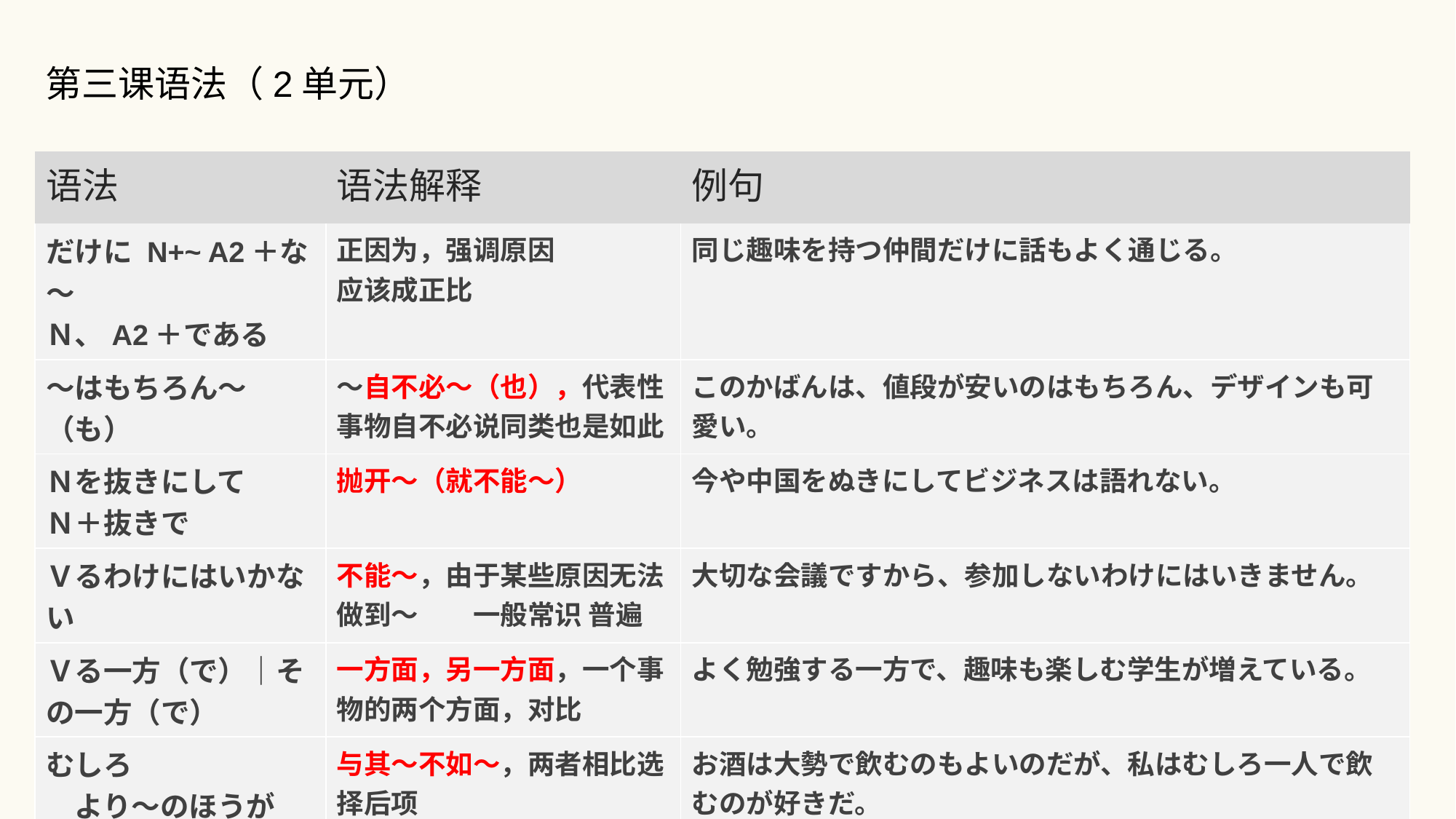

第三课语法（2单元）
| 语法 | 语法解释 | 例句 |
| --- | --- | --- |
| だけに N+~ A2＋な～ Ｎ、A2＋である | 正因为，强调原因 应该成正比 | 同じ趣味を持つ仲間だけに話もよく通じる。 |
| ～はもちろん～（も） | ～自不必～（也），代表性事物自不必说同类也是如此 | このかばんは、値段が安いのはもちろん、デザインも可愛い。 |
| Ｎを抜きにして Ｎ＋抜きで | 抛开～（就不能～） | 今や中国をぬきにしてビジネスは語れない。 |
| Ｖるわけにはいかない | 不能～，由于某些原因无法做到～　　一般常识 普遍 | 大切な会議ですから、参加しないわけにはいきません。 |
| Ｖる一方（で）｜その一方（で） | 一方面，另一方面，一个事物的两个方面，对比 | よく勉強する一方で、趣味も楽しむ学生が増えている。 |
| むしろ 　より～のほうが | 与其～不如～，两者相比选择后项 | お酒は大勢で飲むのもよいのだが、私はむしろ一人で飲むのが好きだ。 |